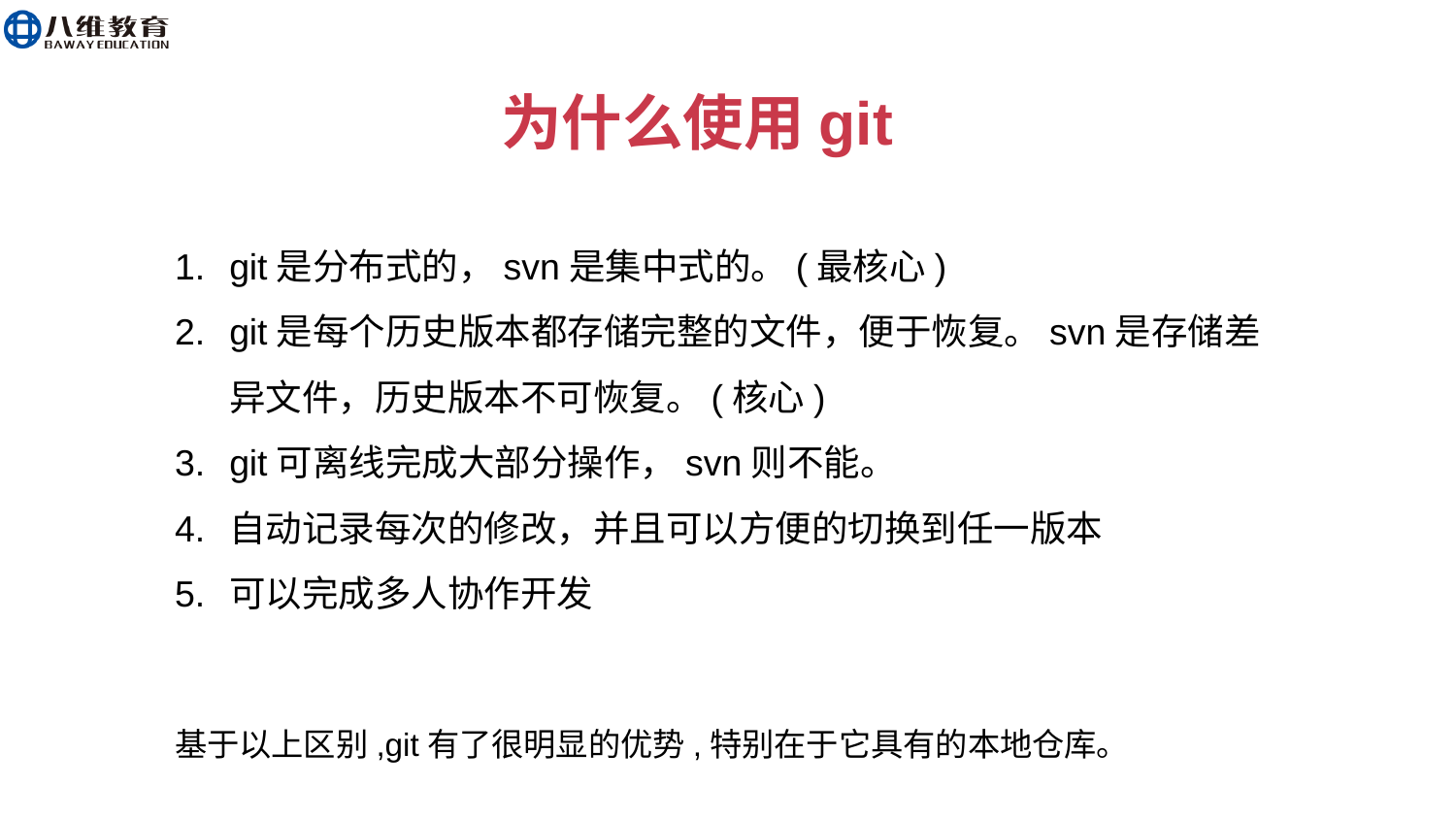

为什么使用git
git是分布式的，svn是集中式的。(最核心)
git是每个历史版本都存储完整的文件，便于恢复。svn是存储差异文件，历史版本不可恢复。(核心)
git可离线完成大部分操作，svn则不能。
自动记录每次的修改，并且可以方便的切换到任一版本
可以完成多人协作开发

基于以上区别,git有了很明显的优势,特别在于它具有的本地仓库。